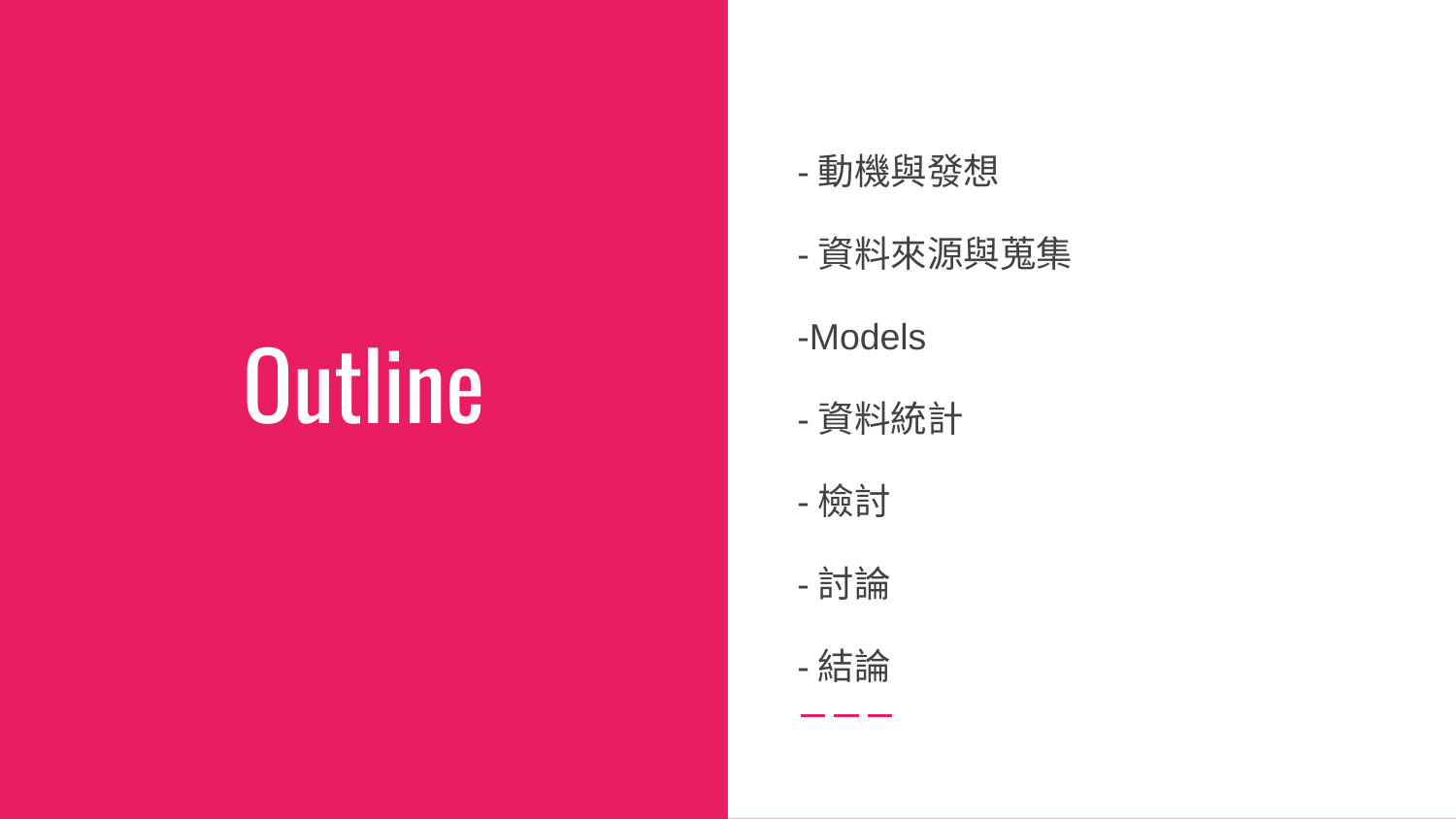

# Outline
-動機與發想
-資料來源與蒐集
-Models
-資料統計
-檢討
-討論
-結論